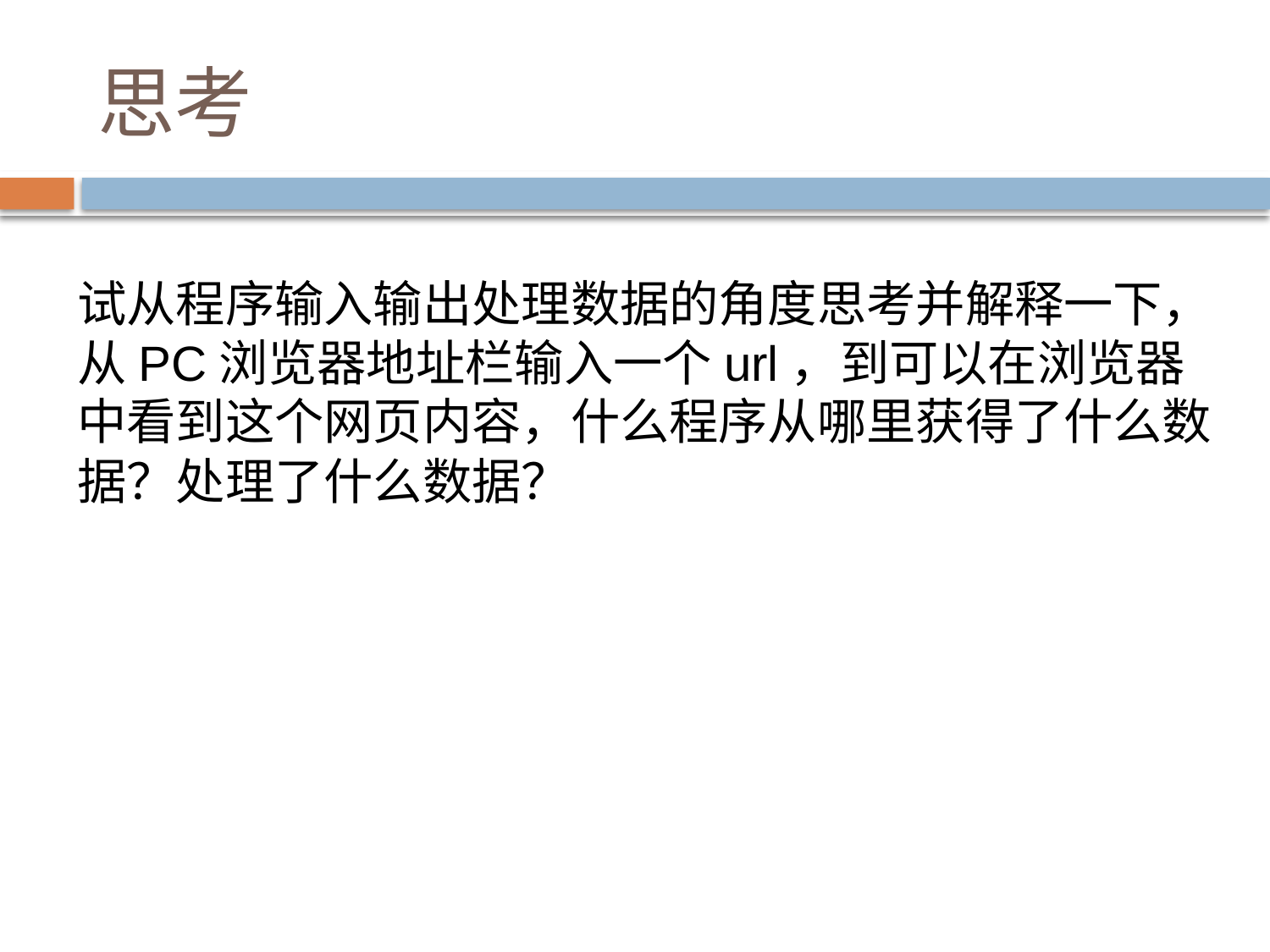

# 思考
试从程序输入输出处理数据的角度思考并解释一下，从PC浏览器地址栏输入一个url，到可以在浏览器中看到这个网页内容，什么程序从哪里获得了什么数据？处理了什么数据？